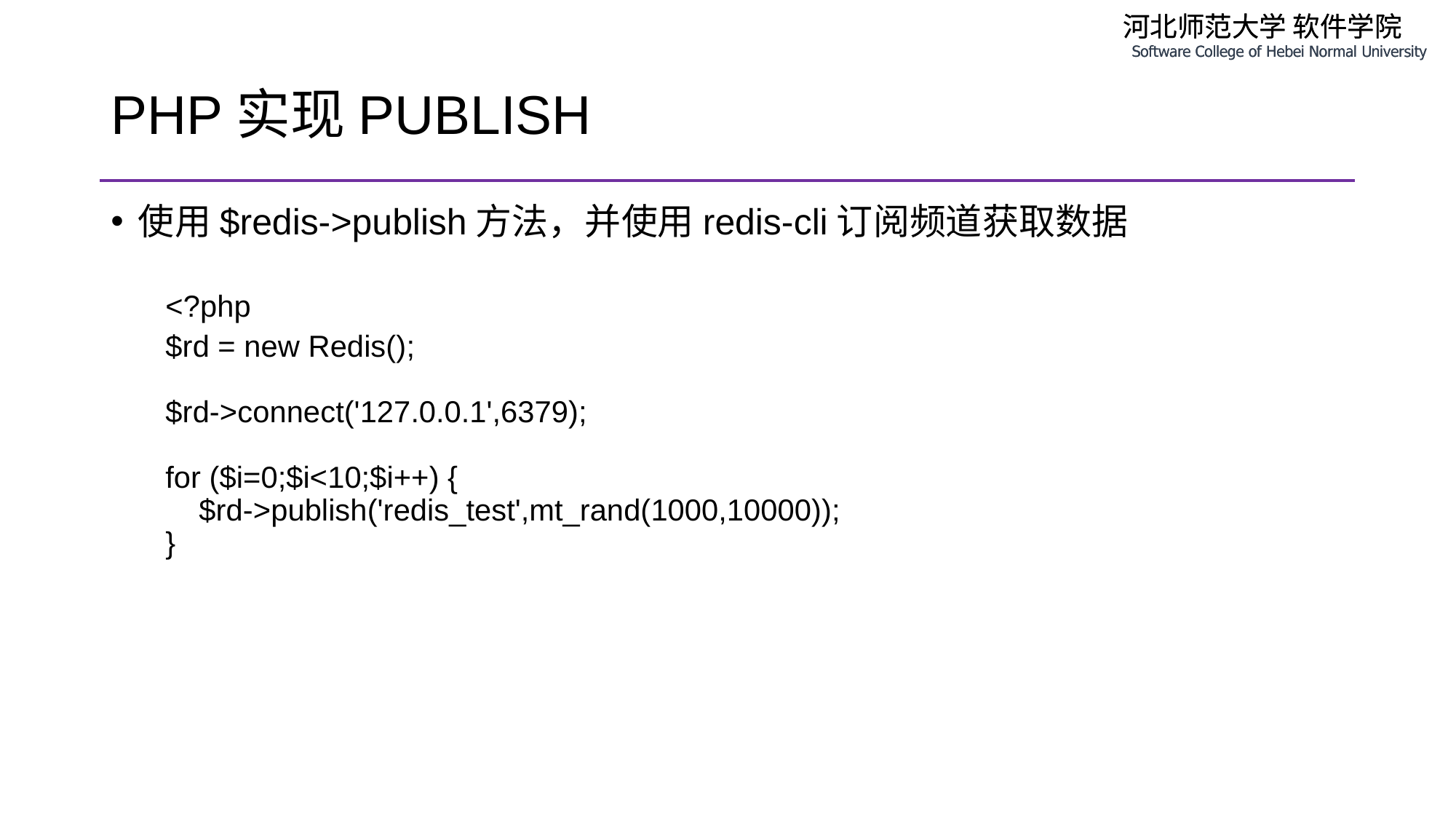

# PHP实现PUBLISH
使用$redis->publish方法，并使用redis-cli订阅频道获取数据

<?php
$rd = new Redis();
$rd->connect('127.0.0.1',6379);
for ($i=0;$i<10;$i++) {
    $rd->publish('redis_test',mt_rand(1000,10000));
}